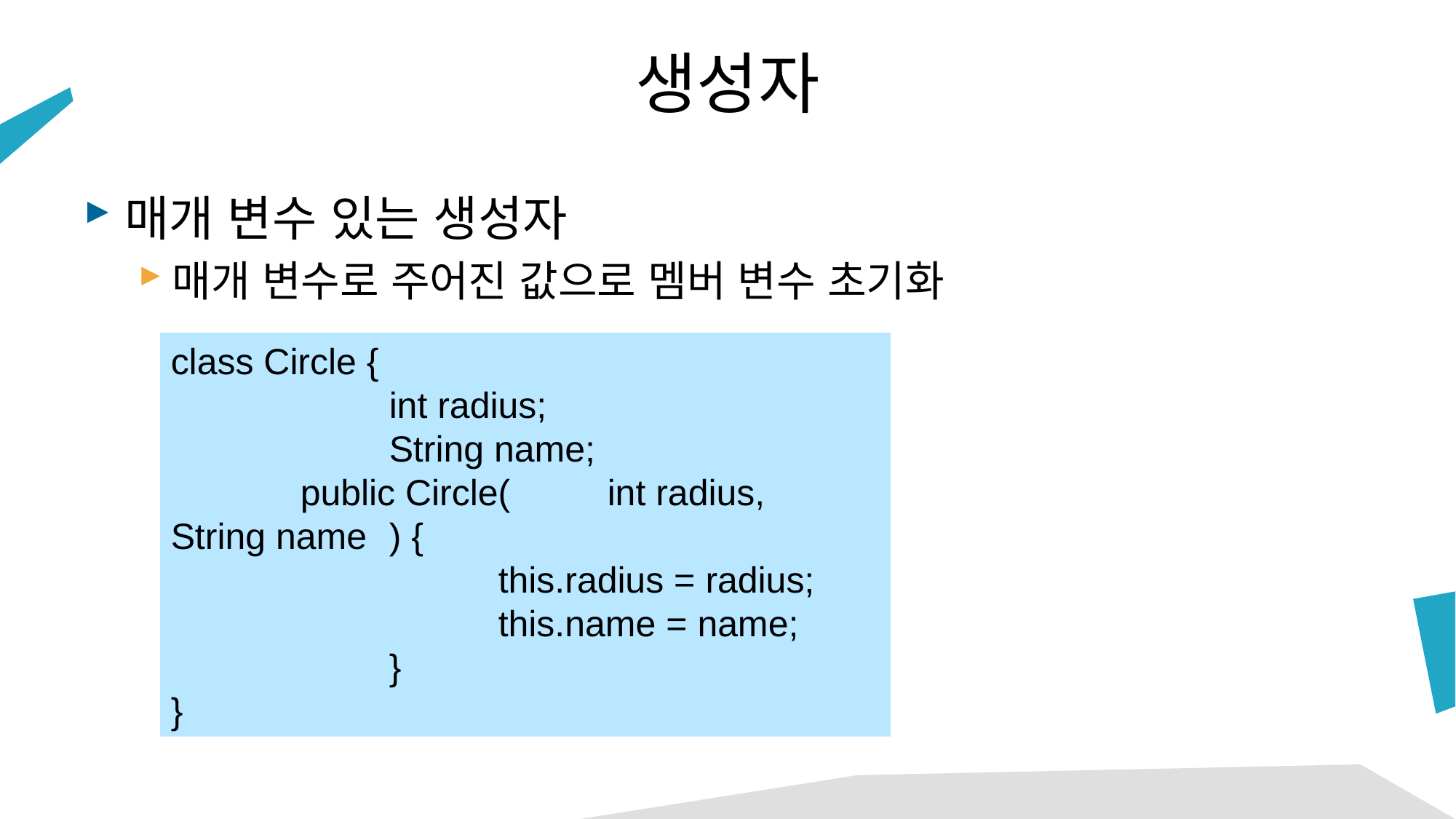

# 생성자
매개 변수 있는 생성자
매개 변수로 주어진 값으로 멤버 변수 초기화

class Circle {
		int radius;
		String name;
	  public Circle(	int radius,  String name	) {
			this.radius = radius;
			this.name = name;
		}
}